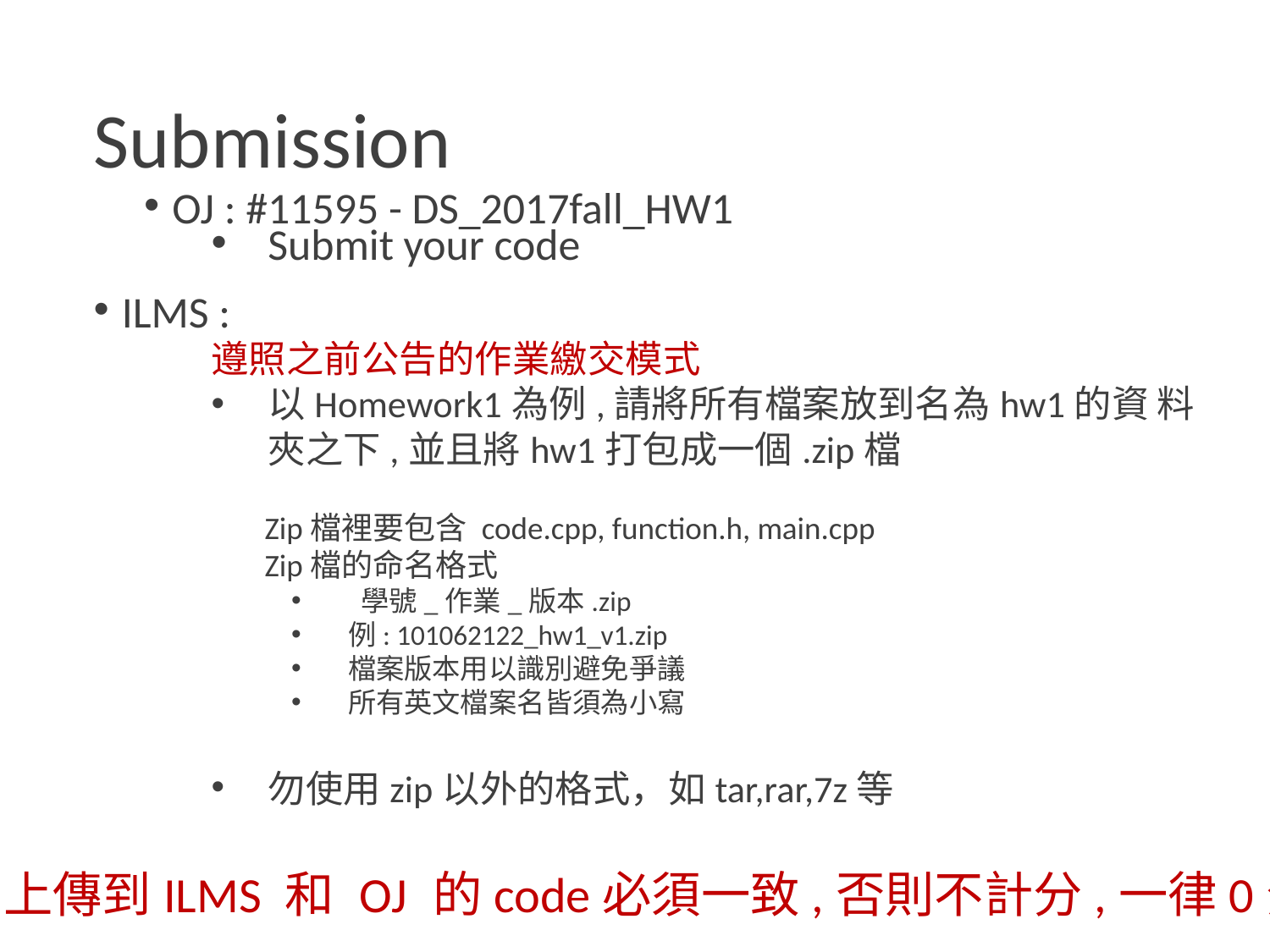

# Submission
OJ : #11595 - DS_2017fall_HW1
Submit your code

ILMS :
遵照之前公告的作業繳交模式
以Homework1為例,請將所有檔案放到名為hw1的資	料夾之下,並且將hw1打包成一個.zip檔

Zip檔裡要包含 code.cpp, function.h, main.cpp
Zip檔的命名格式
 學號_作業_版本.zip
例: 101062122_hw1_v1.zip
檔案版本用以識別避免爭議
所有英文檔案名皆須為小寫

勿使用zip以外的格式，如tar,rar,7z等
上傳到ILMS 和 OJ 的code必須一致,否則不計分,一律0分